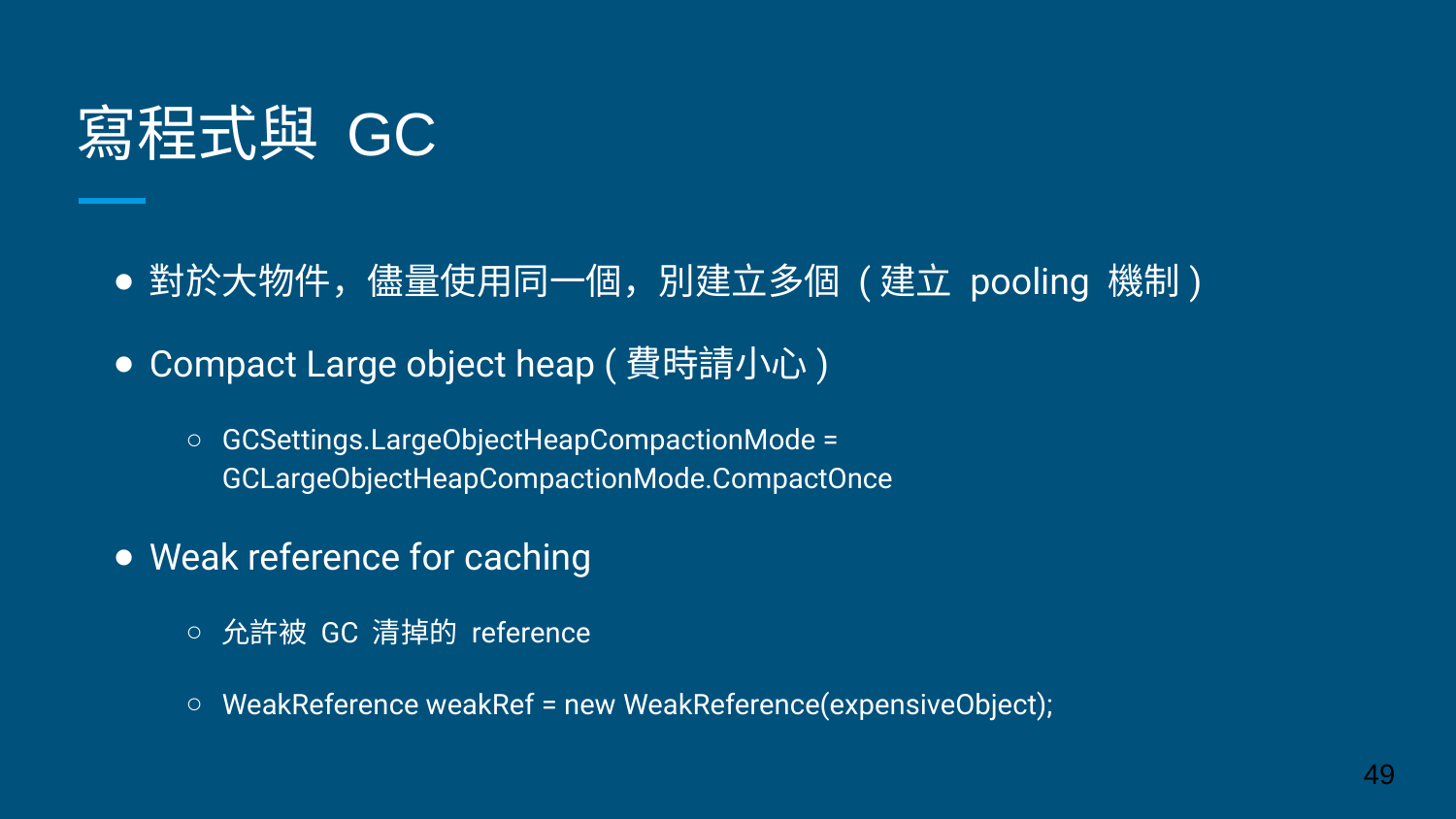

# 寫程式與 GC
對於大物件，儘量使用同一個，別建立多個 (建立 pooling 機制)
Compact Large object heap (費時請小心)
GCSettings.LargeObjectHeapCompactionMode =    GCLargeObjectHeapCompactionMode.CompactOnce
Weak reference for caching
允許被 GC 清掉的 reference
WeakReference weakRef = new WeakReference(expensiveObject);
49